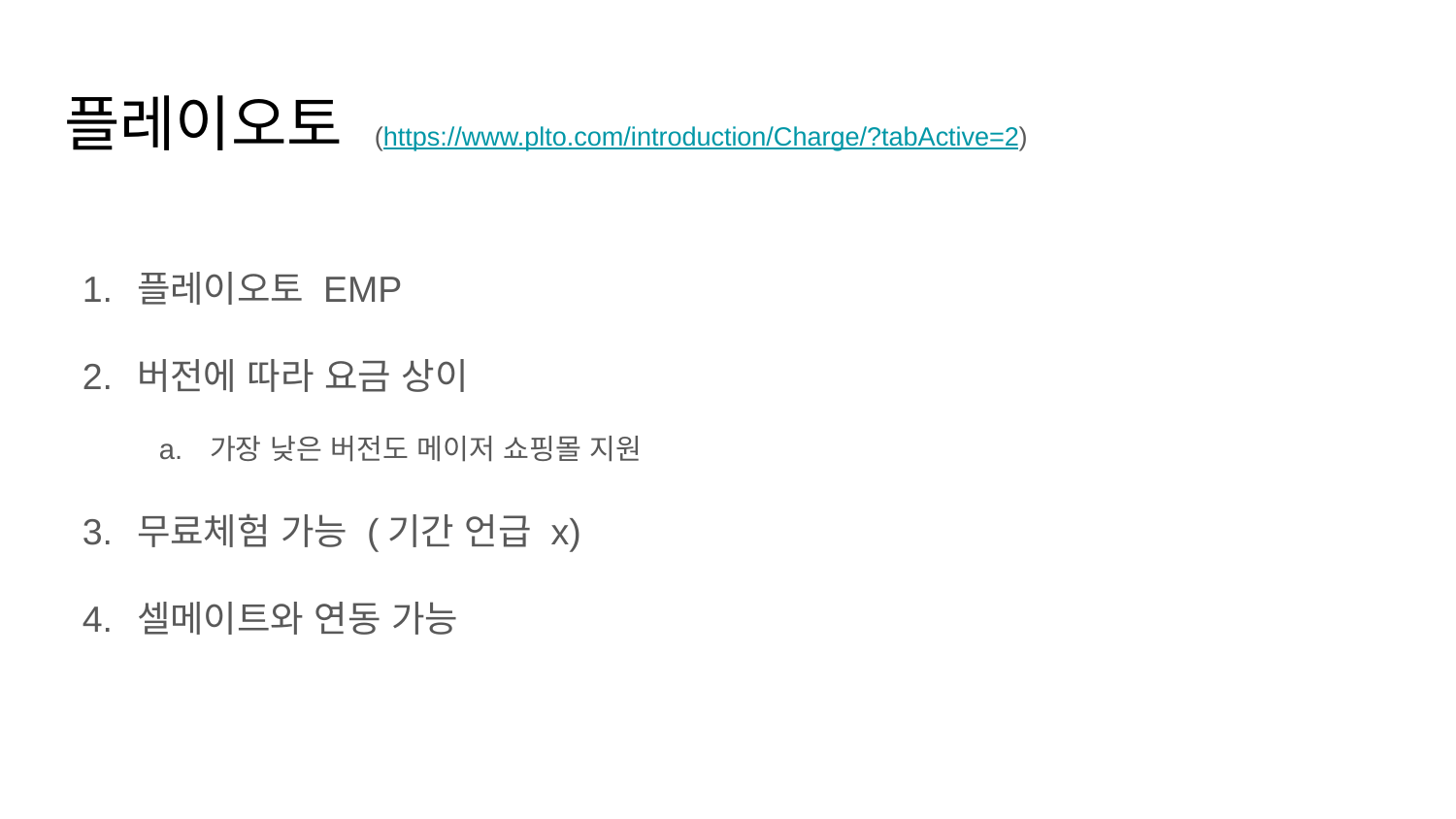

# 플레이오토 (https://www.plto.com/introduction/Charge/?tabActive=2)

플레이오토 EMP
버전에 따라 요금 상이
가장 낮은 버전도 메이저 쇼핑몰 지원
무료체험 가능 (기간 언급 x)
셀메이트와 연동 가능